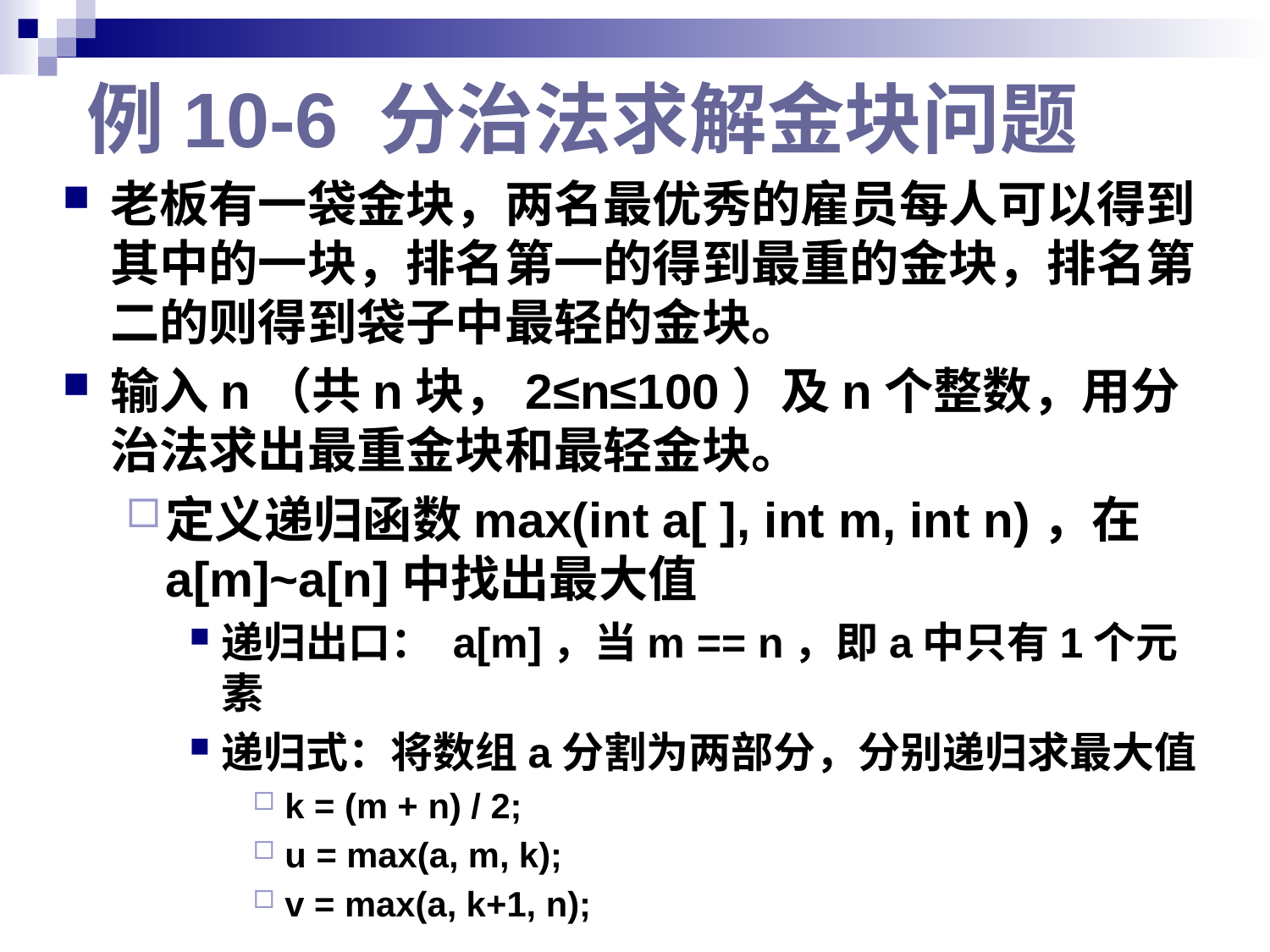

# 例10-6 分治法求解金块问题
老板有一袋金块，两名最优秀的雇员每人可以得到其中的一块，排名第一的得到最重的金块，排名第二的则得到袋子中最轻的金块。
输入n（共n块，2≤n≤100）及n个整数，用分治法求出最重金块和最轻金块。
定义递归函数max(int a[ ], int m, int n)，在a[m]~a[n]中找出最大值
递归出口： a[m]，当m == n，即a中只有1个元素
递归式：将数组a分割为两部分，分别递归求最大值
k = (m + n) / 2;
u = max(a, m, k);
v = max(a, k+1, n);